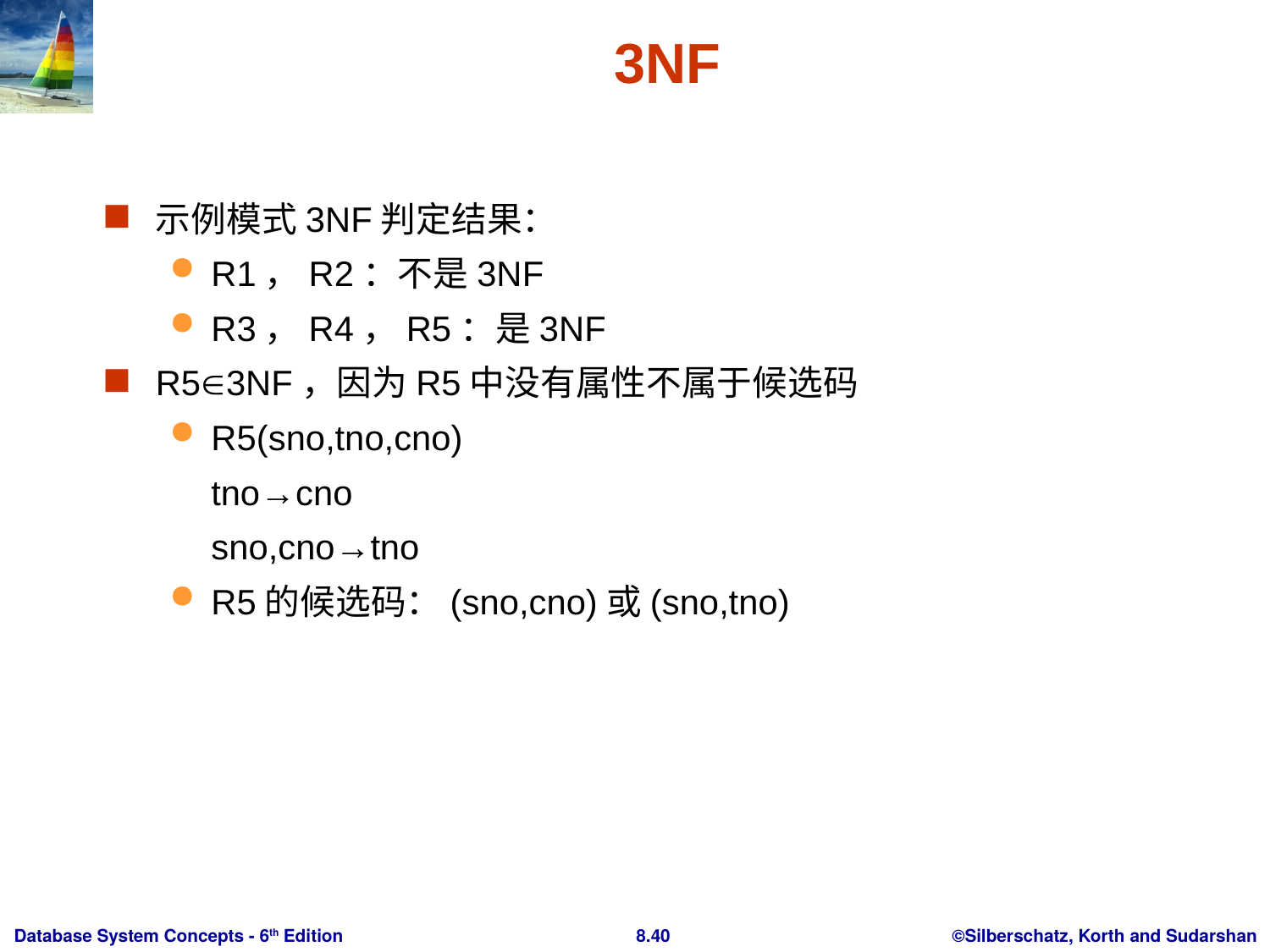

# 3NF
示例模式3NF判定结果：
R1，R2：不是3NF
R3，R4，R5：是3NF
R5∈3NF，因为R5中没有属性不属于候选码
R5(sno,tno,cno)
	tno→cno
	sno,cno→tno
R5的候选码：(sno,cno)或(sno,tno)